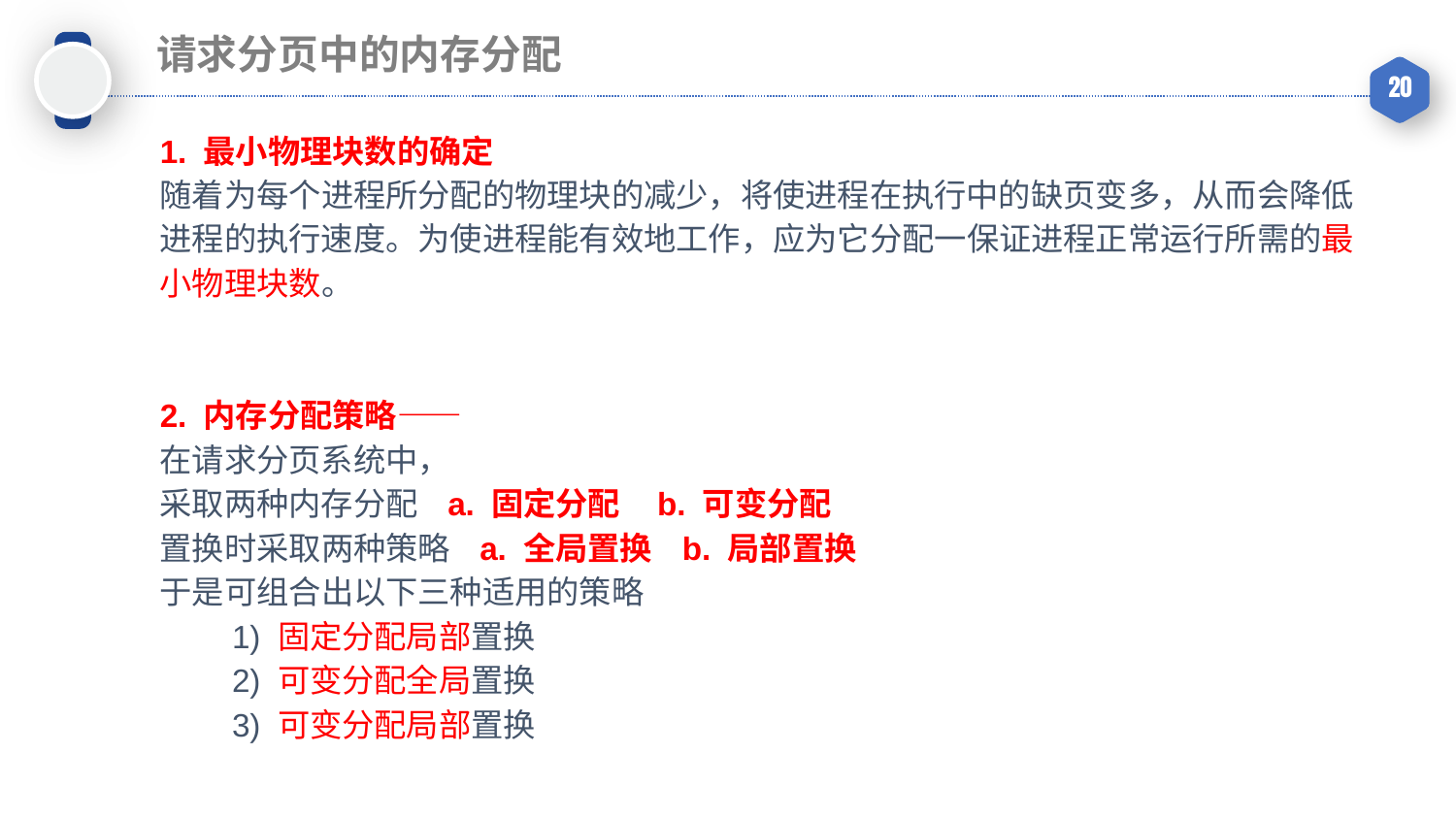

请求分页中的内存分配
1. 最小物理块数的确定
随着为每个进程所分配的物理块的减少，将使进程在执行中的缺页变多，从而会降低进程的执行速度。为使进程能有效地工作，应为它分配一保证进程正常运行所需的最小物理块数。

2. 内存分配策略——
在请求分页系统中，
采取两种内存分配   a. 固定分配    b. 可变分配
置换时采取两种策略   a. 全局置换   b. 局部置换
于是可组合出以下三种适用的策略
　　1) 固定分配局部置换
　　2) 可变分配全局置换
　　3) 可变分配局部置换